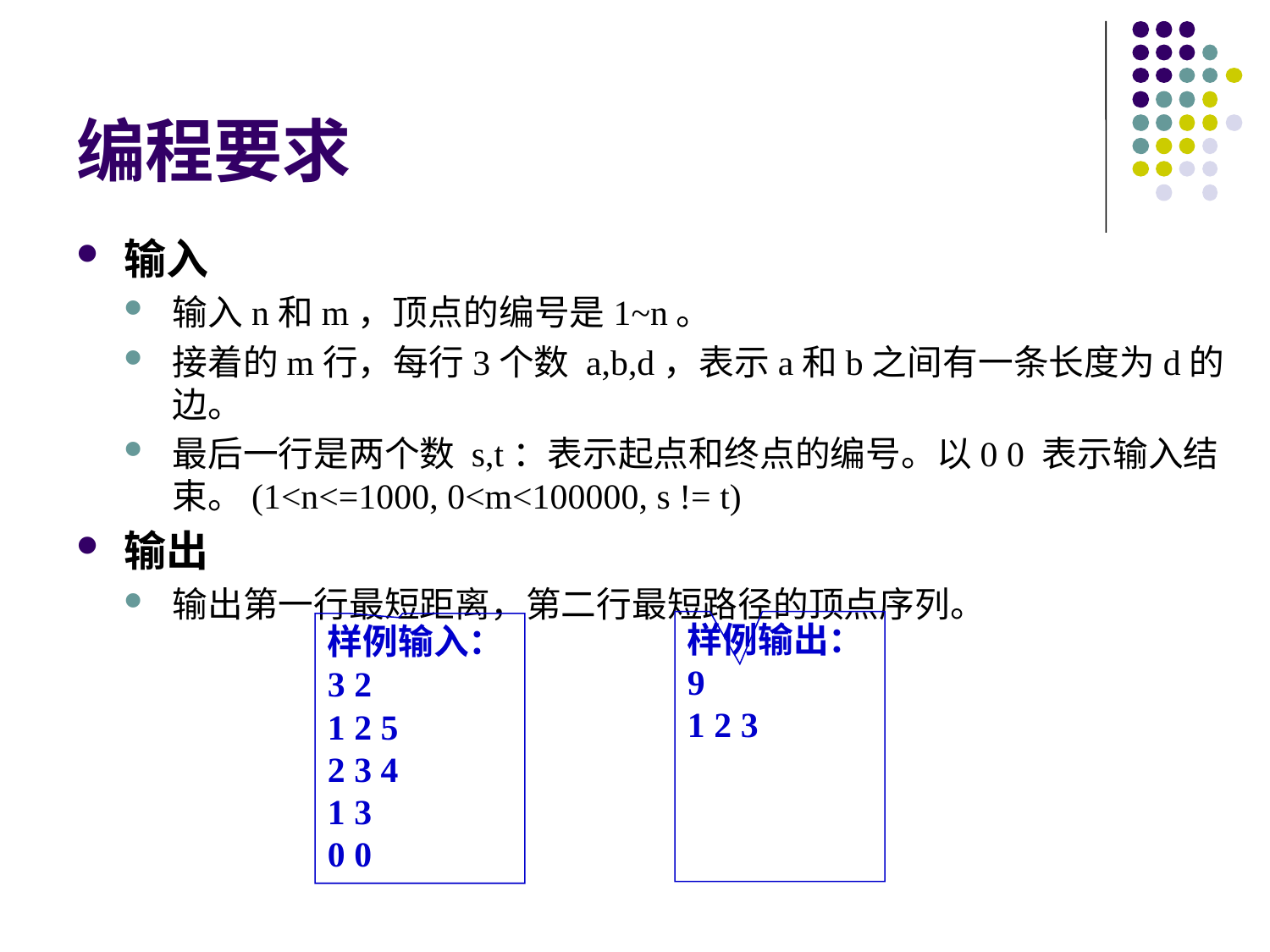

# 编程要求
输入
输入n和m，顶点的编号是1~n。
接着的m行，每行3个数 a,b,d，表示a和b之间有一条长度为d的边。
最后一行是两个数 s,t：表示起点和终点的编号。以0 0 表示输入结束。(1<n<=1000, 0<m<100000, s != t)
输出
输出第一行最短距离，第二行最短路径的顶点序列。

样例输出：
9
1 2 3

样例输入：
3 2
1 2 5
2 3 4
1 3
0 0